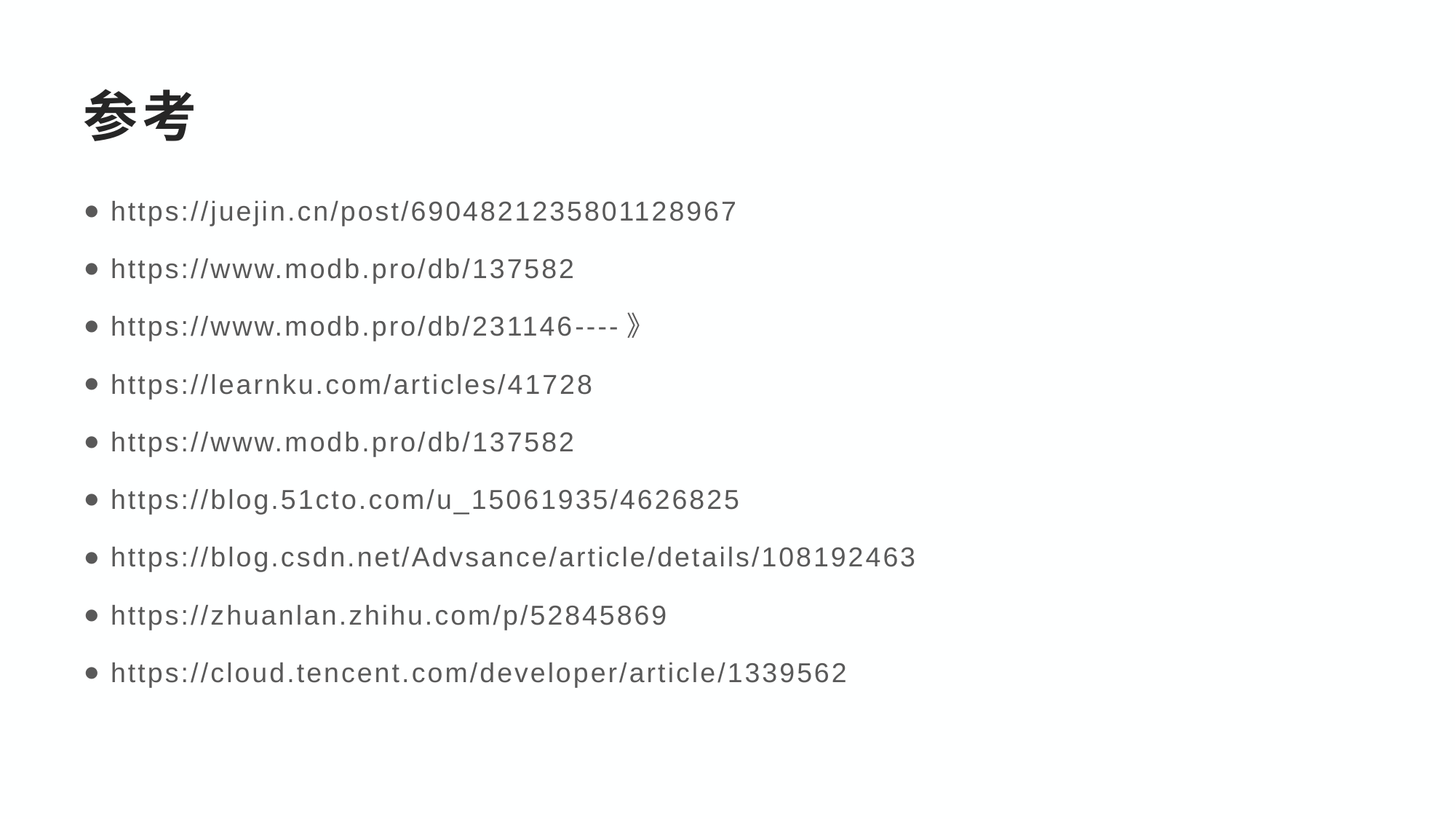

# 参考
https://juejin.cn/post/6904821235801128967
https://www.modb.pro/db/137582
https://www.modb.pro/db/231146----》
https://learnku.com/articles/41728
https://www.modb.pro/db/137582
https://blog.51cto.com/u_15061935/4626825
https://blog.csdn.net/Advsance/article/details/108192463
https://zhuanlan.zhihu.com/p/52845869
https://cloud.tencent.com/developer/article/1339562